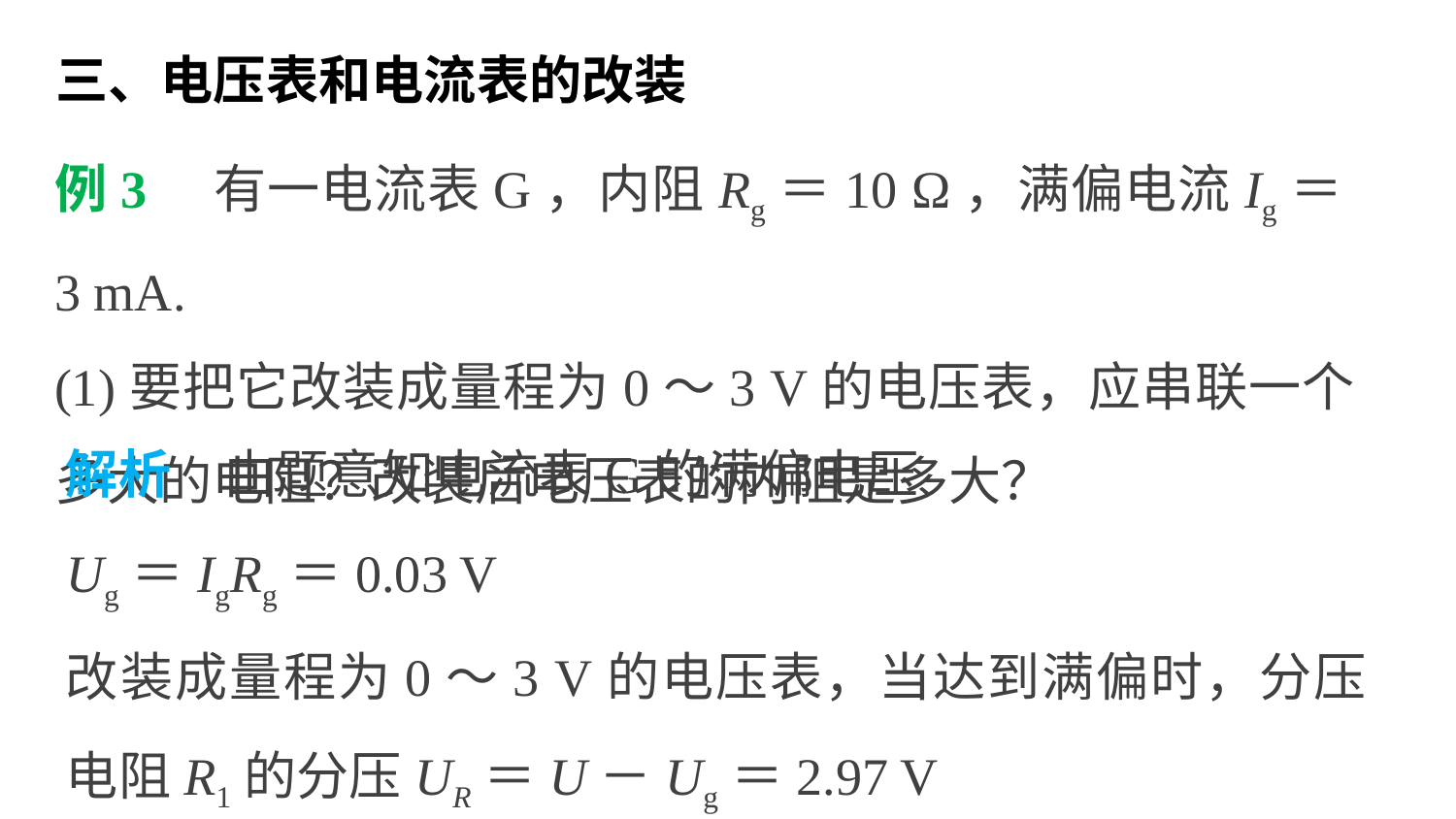

三、电压表和电流表的改装
例3　有一电流表G，内阻Rg＝10 Ω，满偏电流Ig＝3 mA.
(1)要把它改装成量程为0～3 V的电压表，应串联一个多大的电阻？改装后电压表的内阻是多大？
解析　由题意知电流表G的满偏电压
Ug＝IgRg＝0.03 V
改装成量程为0～3 V的电压表，当达到满偏时，分压电阻R1的分压UR＝U－Ug＝2.97 V